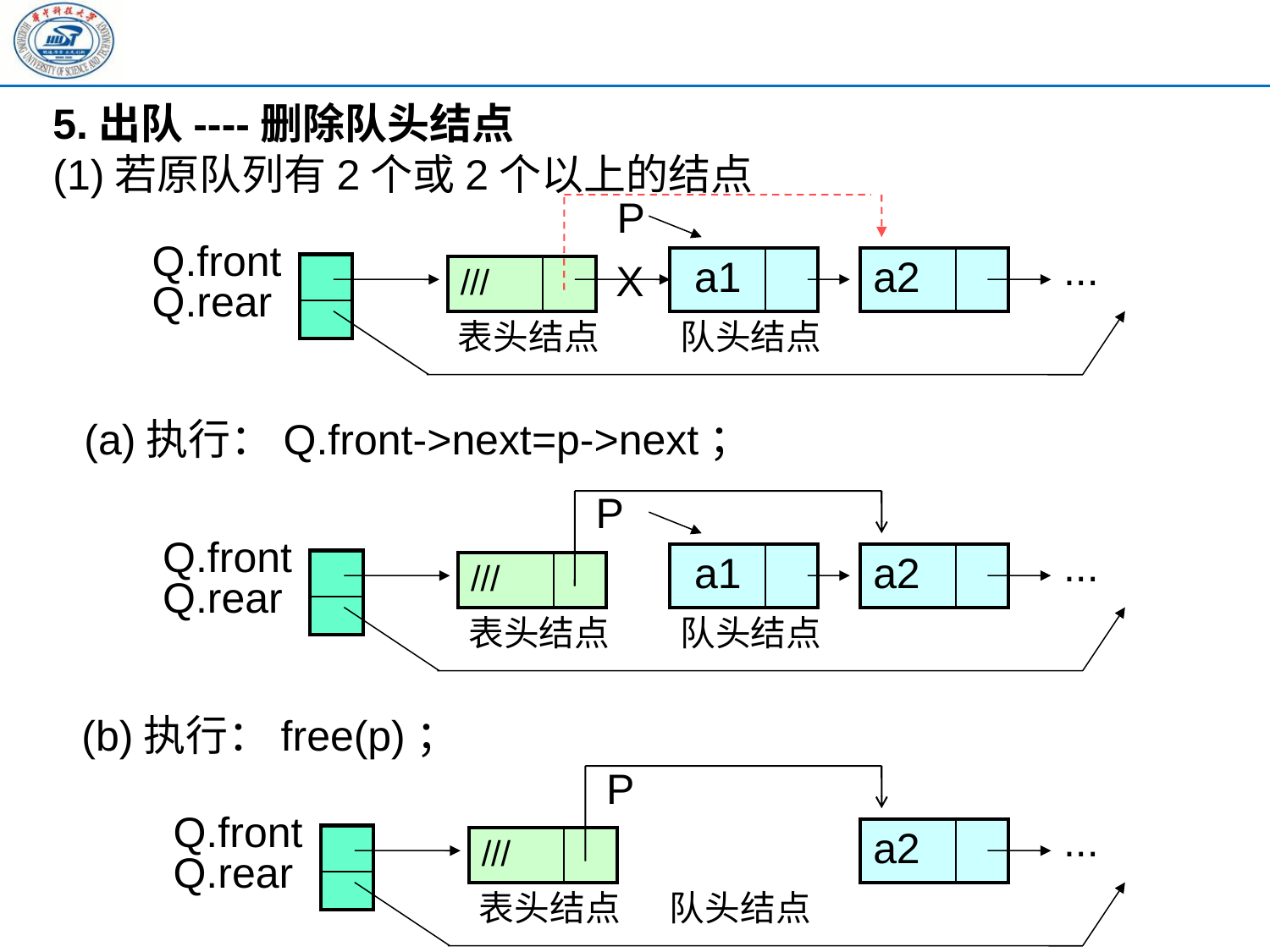

5.出队----删除队头结点
(1)若原队列有2个或2个以上的结点
P

...
Q.front
Q.rear
X
| a1 |  |
| --- | --- |
| a2 |  |
| --- | --- |
|  |
| --- |
|  |
| /// |  |
| --- | --- |

表头结点
队头结点

(a)执行：Q.front->next=p->next；
P

...
Q.front
Q.rear
| a1 |  |
| --- | --- |
| a2 |  |
| --- | --- |
|  |
| --- |
|  |
| /// |  |
| --- | --- |

表头结点
队头结点

(b)执行：free(p)；
P

...
Q.front
Q.rear
| a2 |  |
| --- | --- |
|  |
| --- |
|  |
| /// |  |
| --- | --- |

表头结点
队头结点